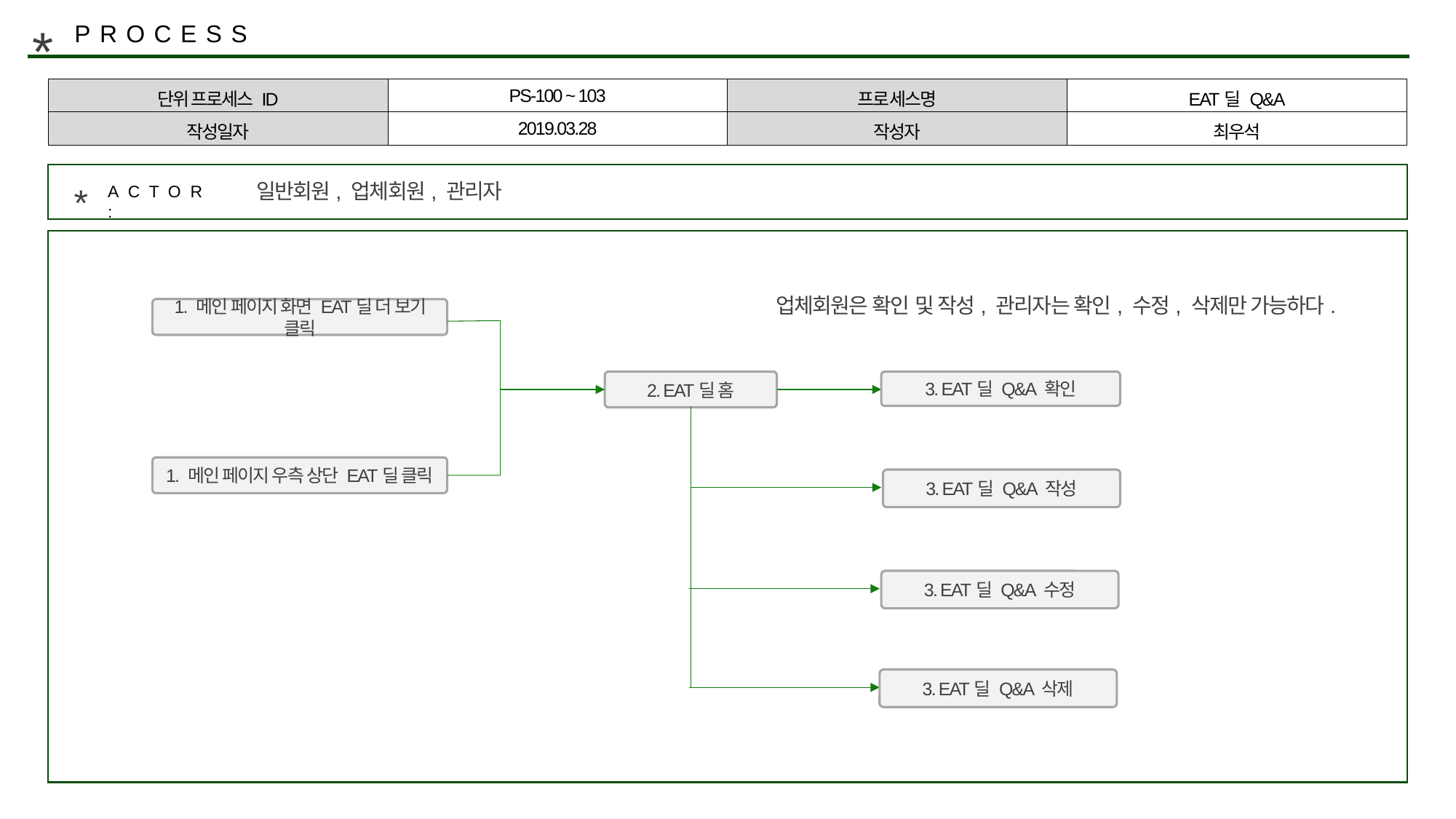

*
PROCESS
| 단위 프로세스 ID | PS-100 ~ 103 | 프로세스명 | EAT딜 Q&A |
| --- | --- | --- | --- |
| 작성일자 | 2019.03.28 | 작성자 | 최우석 |

일반회원, 업체회원, 관리자
*
ACTOR :

업체회원은 확인 및 작성, 관리자는 확인, 수정, 삭제만 가능하다.
1. 메인 페이지 화면 EAT딜 더 보기 클릭
2. EAT딜 홈
3. EAT딜 Q&A 확인
1. 메인 페이지 우측 상단 EAT딜 클릭
3. EAT딜 Q&A 작성
3. EAT딜 Q&A 수정
3. EAT딜 Q&A 삭제